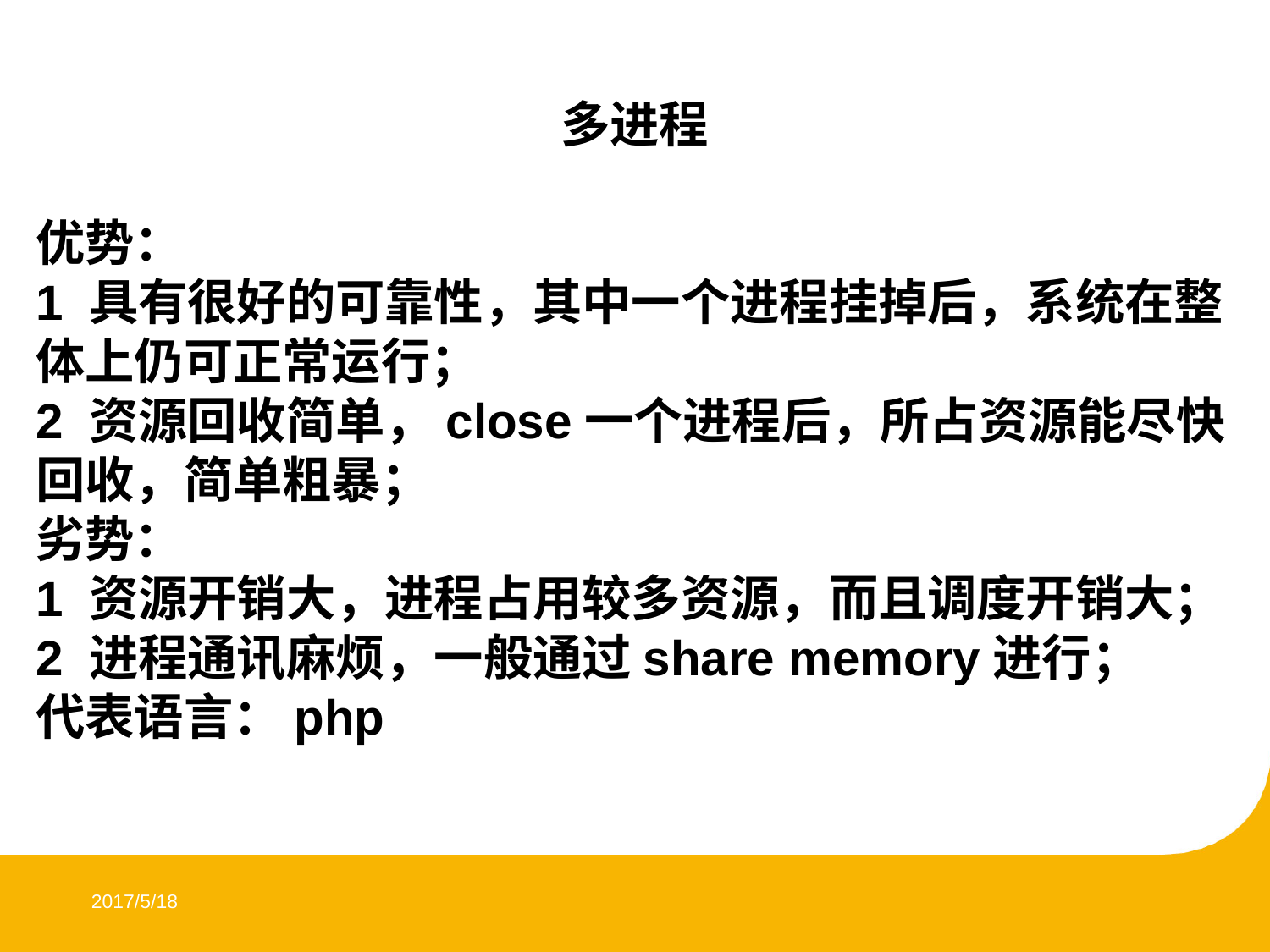

多进程

优势：
1 具有很好的可靠性，其中一个进程挂掉后，系统在整体上仍可正常运行；
2 资源回收简单，close一个进程后，所占资源能尽快回收，简单粗暴；
劣势：
1 资源开销大，进程占用较多资源，而且调度开销大；
2 进程通讯麻烦，一般通过share memory进行；
代表语言：php
2017/5/18
4